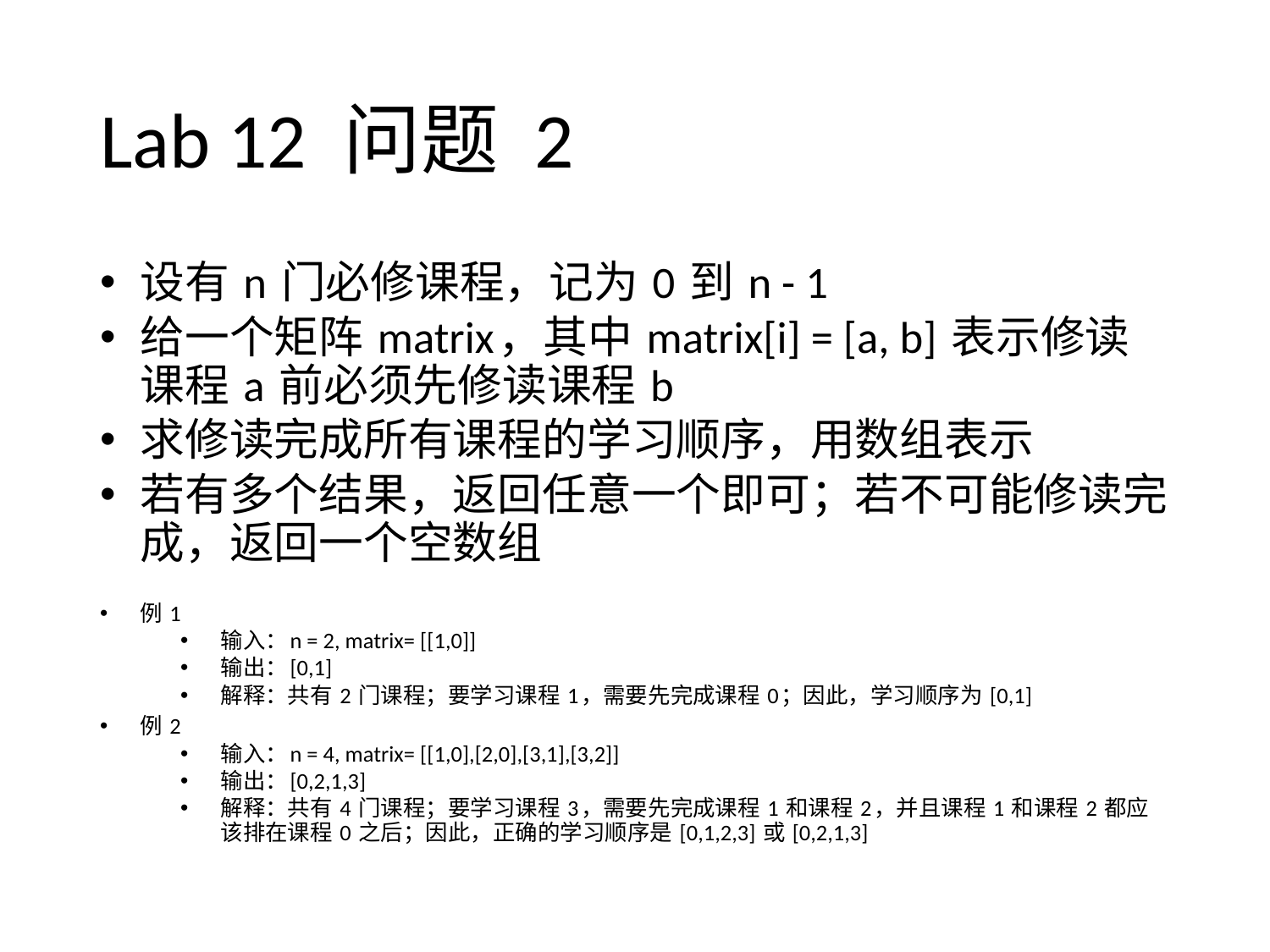

# Lab 12 问题 2
设有 n 门必修课程，记为 0 到 n - 1
给一个矩阵 matrix，其中 matrix[i] = [a, b] 表示修读课程 a 前必须先修读课程 b
求修读完成所有课程的学习顺序，用数组表示
若有多个结果，返回任意一个即可；若不可能修读完成，返回一个空数组

例 1
输入：n = 2, matrix= [[1,0]]
输出：[0,1]
解释：共有 2 门课程；要学习课程 1，需要先完成课程 0；因此，学习顺序为 [0,1]
例 2
输入：n = 4, matrix= [[1,0],[2,0],[3,1],[3,2]]
输出：[0,2,1,3]
解释：共有 4 门课程；要学习课程 3，需要先完成课程 1 和课程 2，并且课程 1 和课程 2 都应该排在课程 0 之后；因此，正确的学习顺序是 [0,1,2,3] 或 [0,2,1,3]